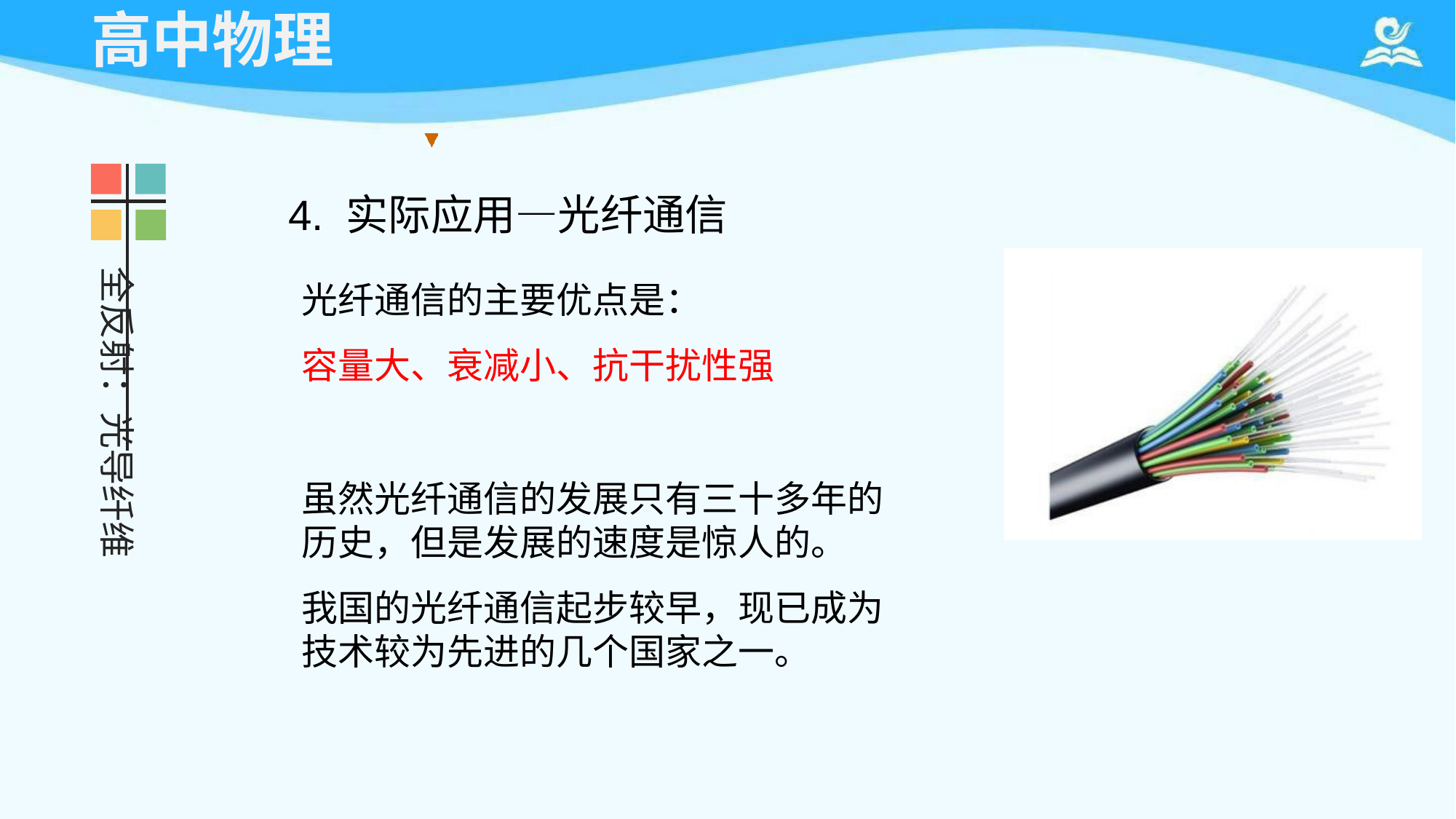

# 高中物理

4. 实际应用—光纤通信
光纤通信的主要优点是：
容量大、衰减小、抗干扰性强

虽然光纤通信的发展只有三十多年的 历史，但是发展的速度是惊人的。
我国的光纤通信起步较早，现已成为 技术较为先进的几个国家之一。

全反射：光导纤维